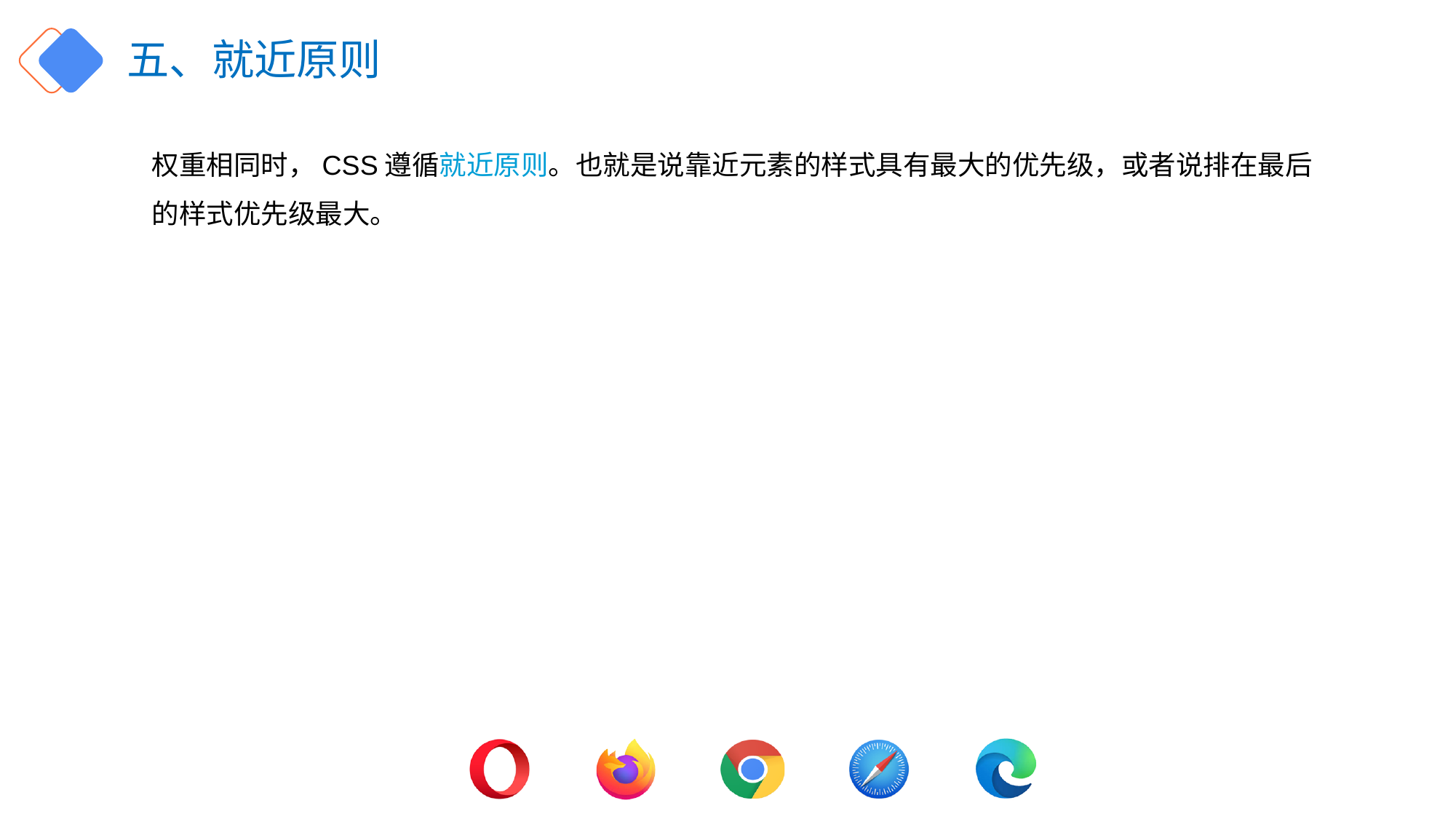

# 五、就近原则
权重相同时，CSS遵循就近原则。也就是说靠近元素的样式具有最大的优先级，或者说排在最后的样式优先级最大。